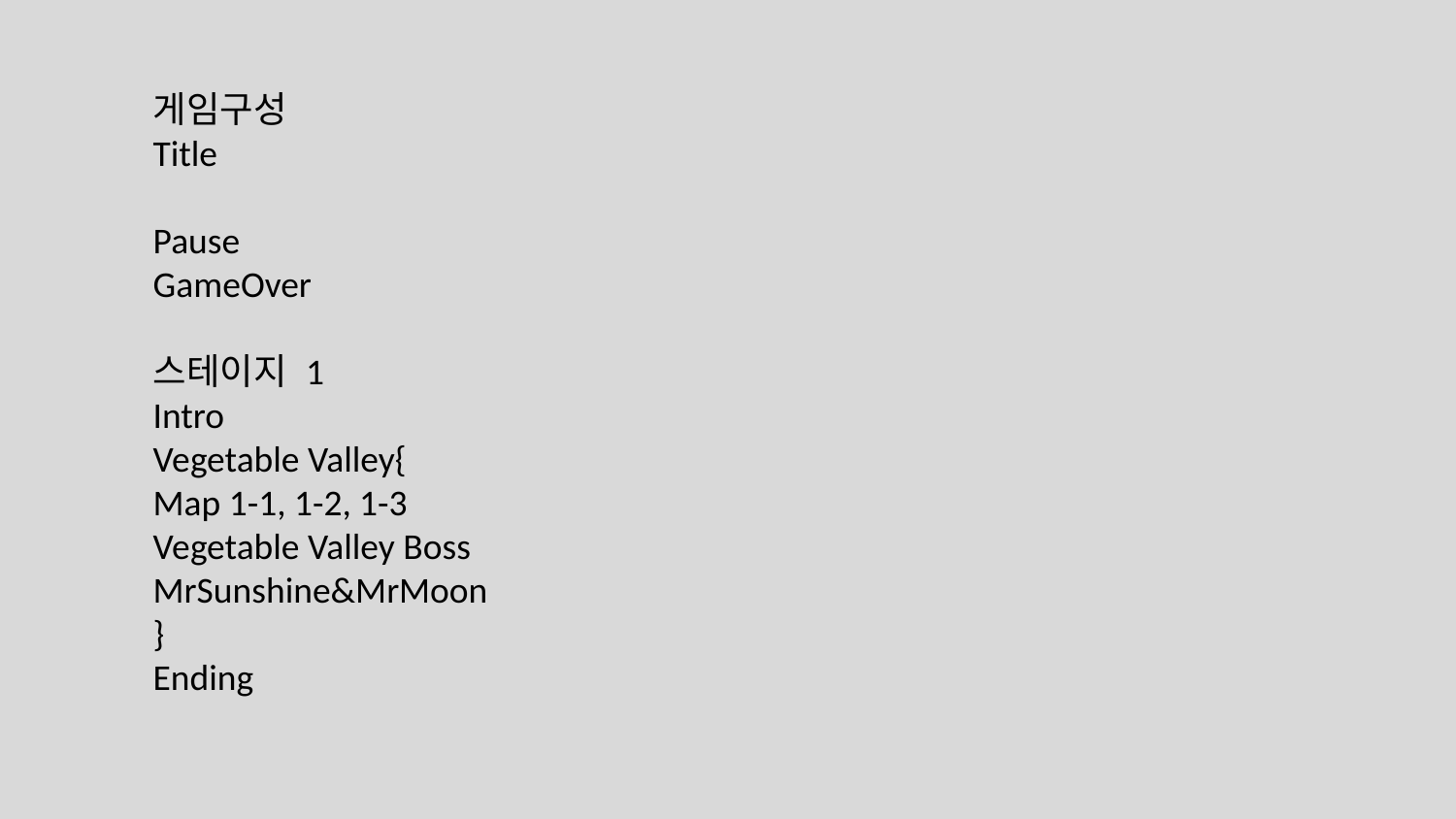

게임구성
Title

Pause
GameOver

스테이지 1
Intro
Vegetable Valley{
Map 1-1, 1-2, 1-3
Vegetable Valley Boss
MrSunshine&MrMoon
}
Ending